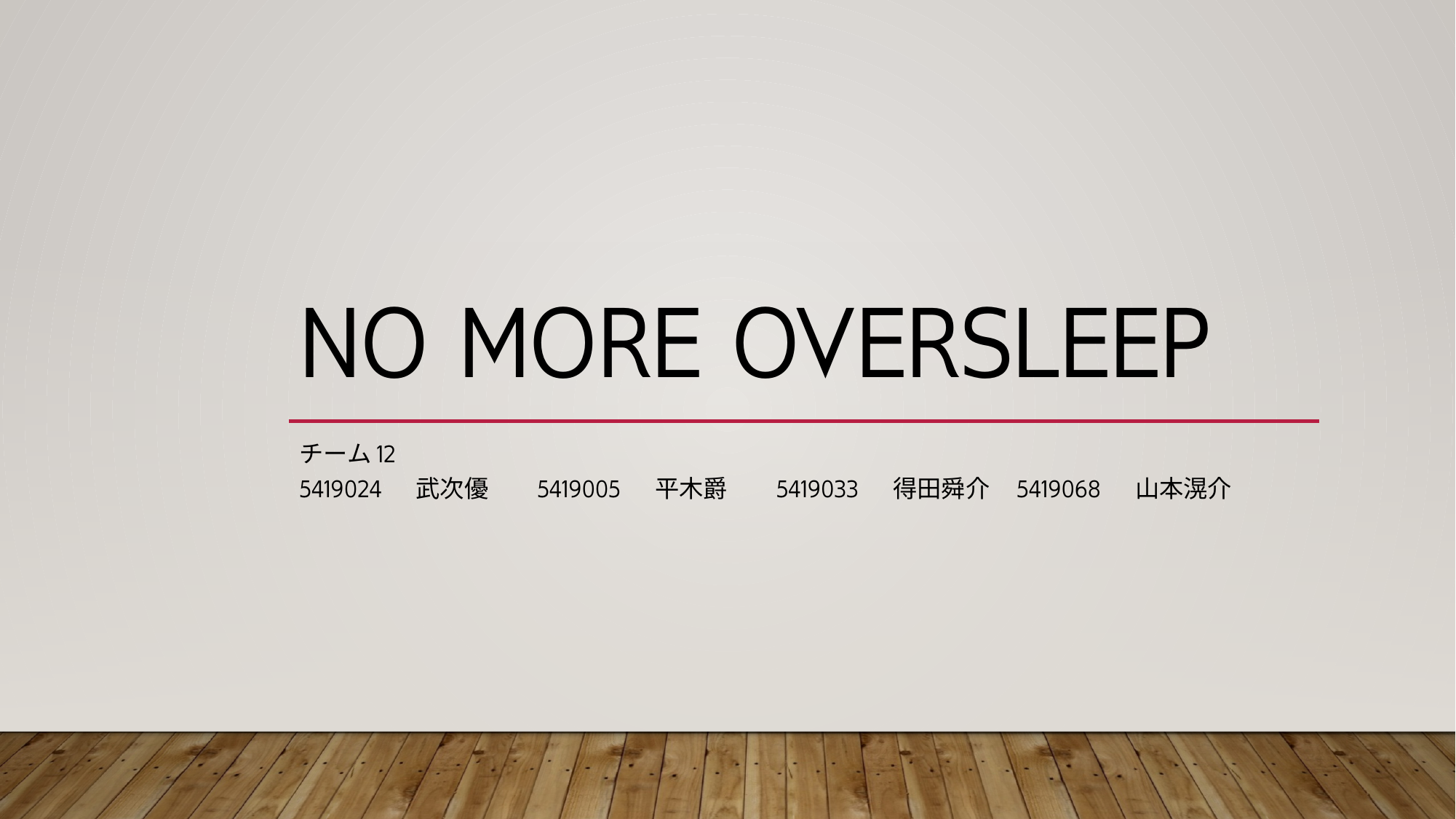

# No more oversleep
チーム12
5419024    武次優        5419005    平木爵        5419033    得田舜介    5419068    山本滉介